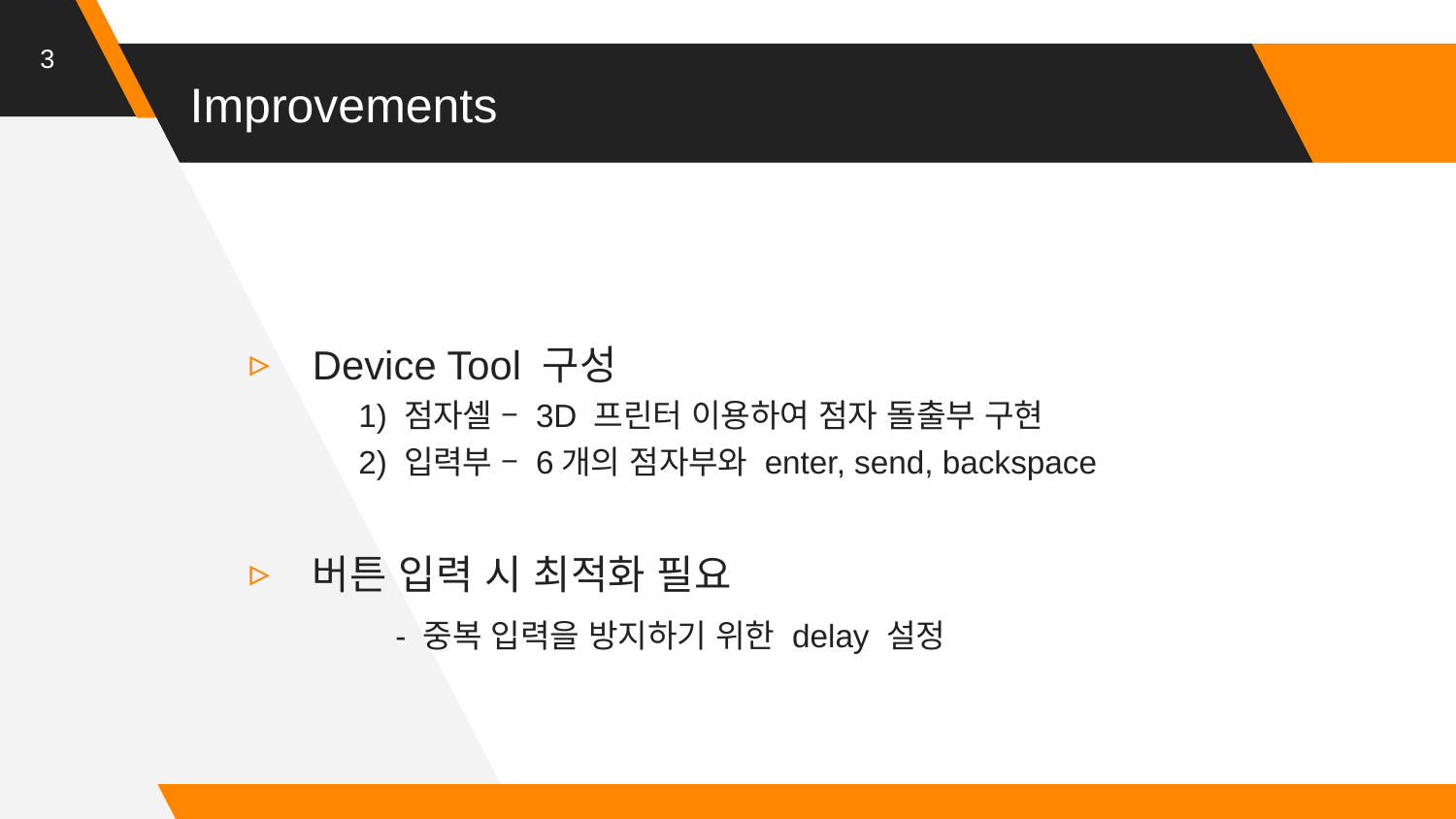

3
# Improvements
Device Tool 구성
    1) 점자셀 – 3D 프린터 이용하여 점자 돌출부 구현
    2) 입력부 – 6개의 점자부와 enter, send, backspace

버튼 입력 시 최적화 필요
    	- 중복 입력을 방지하기 위한 delay 설정